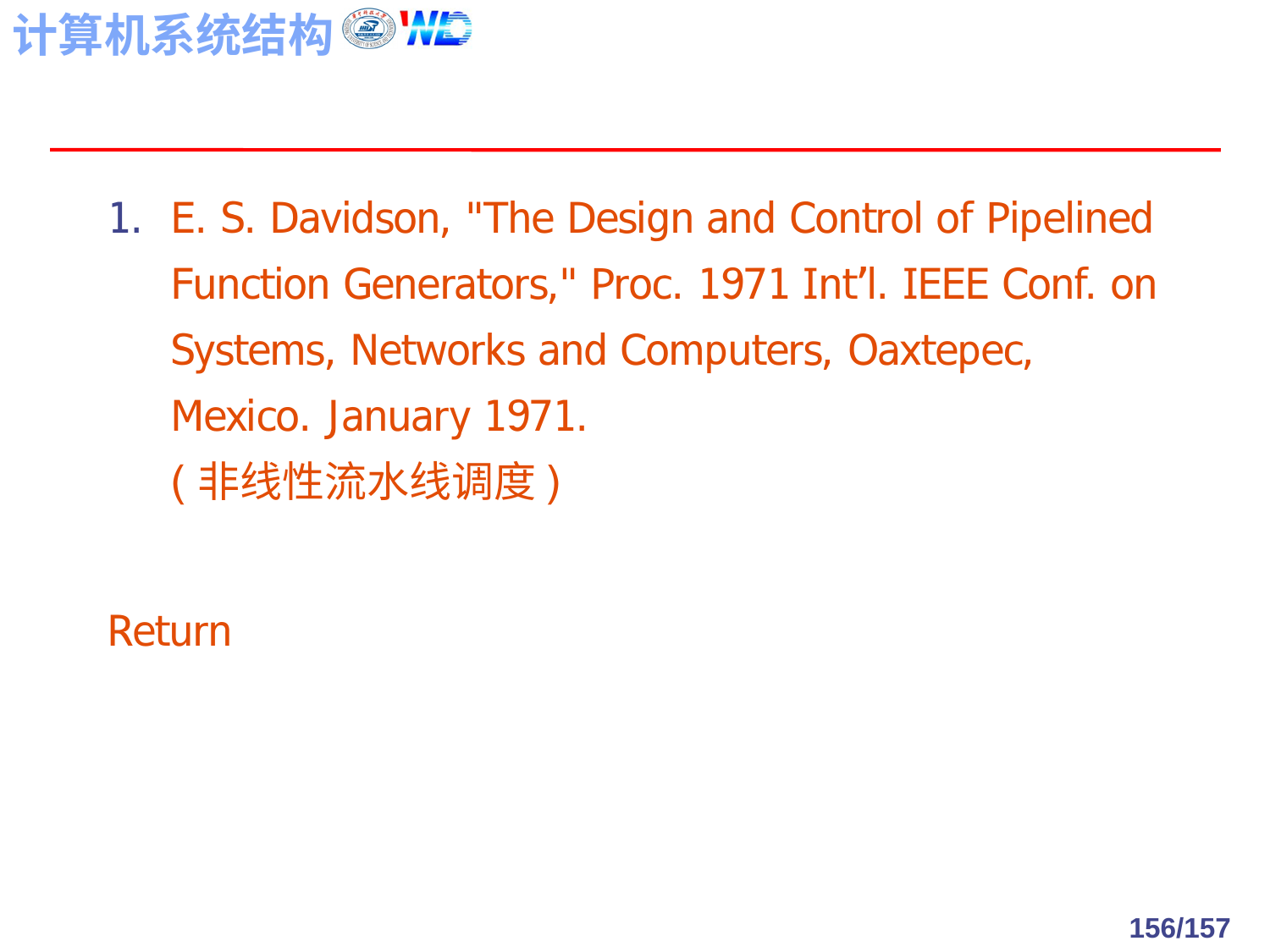

E. S. Davidson, "The Design and Control of Pipelined Function Generators," Proc. 1971 Int’l. IEEE Conf. on Systems, Networks and Computers, Oaxtepec, Mexico. January 1971.
(非线性流水线调度)

Return